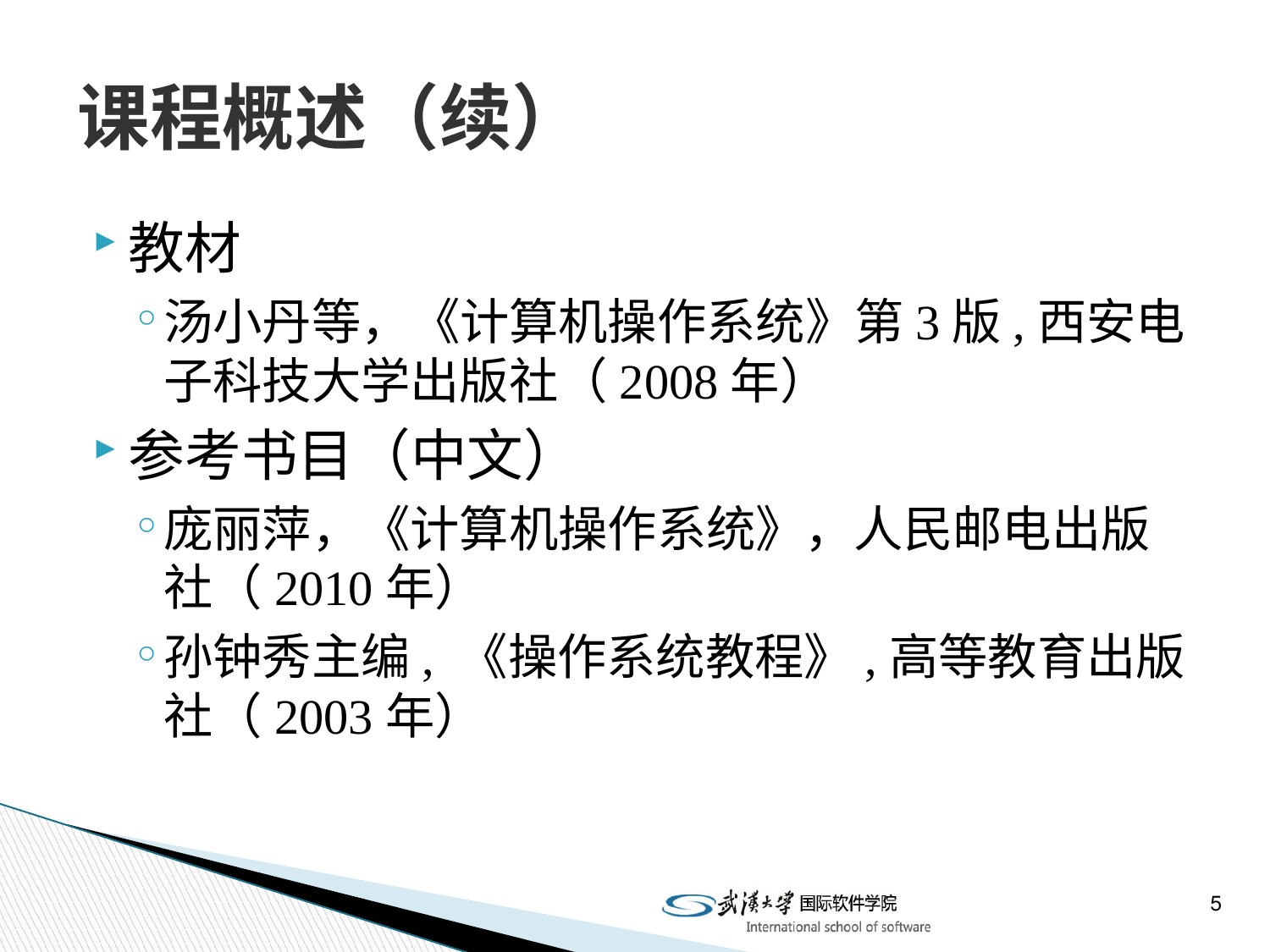

# 课程概述（续）
教材
汤小丹等，《计算机操作系统》第3版,西安电子科技大学出版社（2008年）
参考书目（中文）
庞丽萍，《计算机操作系统》，人民邮电出版社（2010年）
孙钟秀主编, 《操作系统教程》,高等教育出版社（2003年）